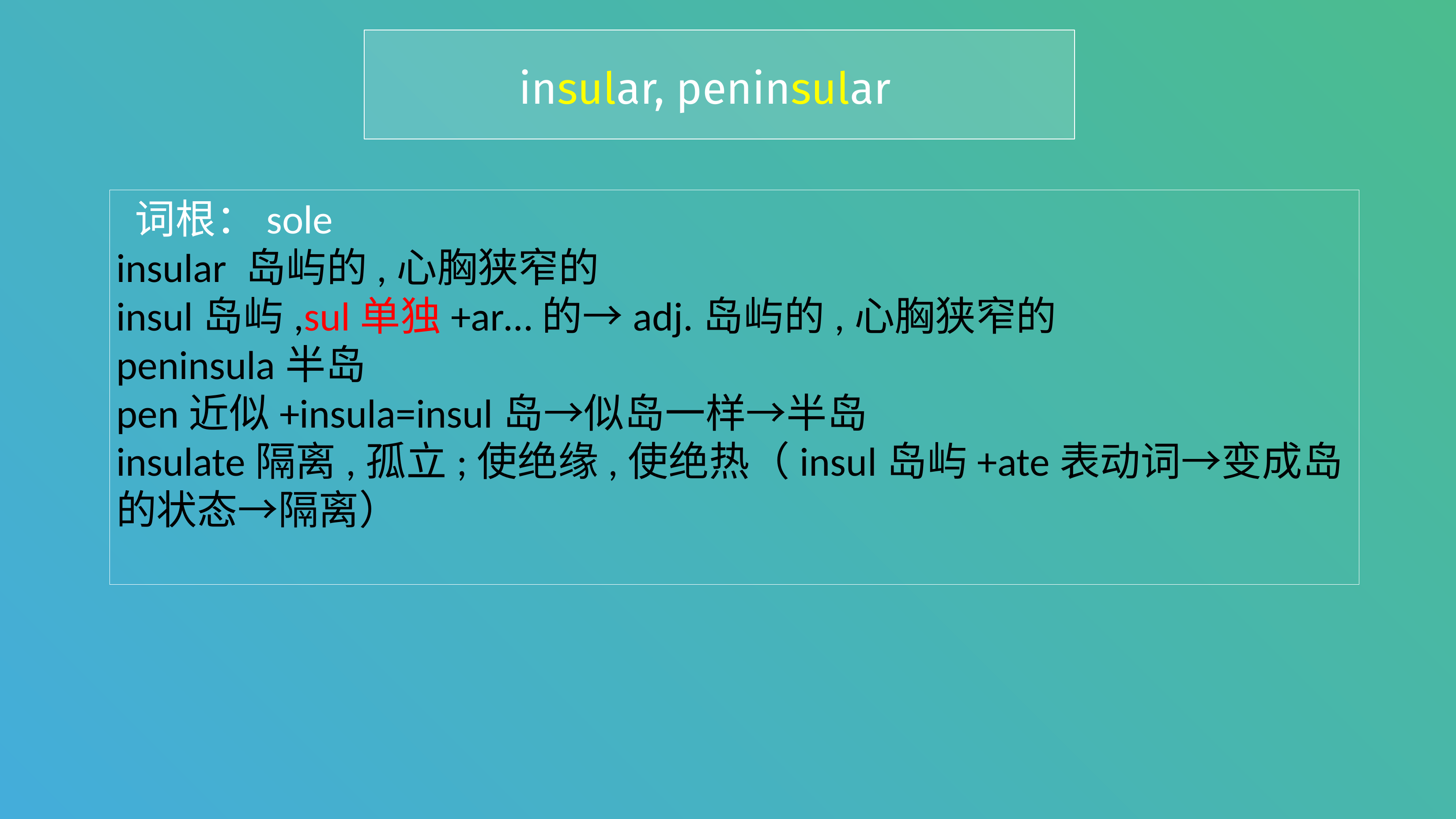

insular, peninsular
 词根：sole
insular 岛屿的,心胸狭窄的
insul岛屿,sul单独+ar…的→adj.岛屿的,心胸狭窄的
peninsula半岛
pen近似+insula=insul岛→似岛一样→半岛
insulate隔离,孤立;使绝缘,使绝热（insul岛屿+ate表动词→变成岛的状态→隔离）